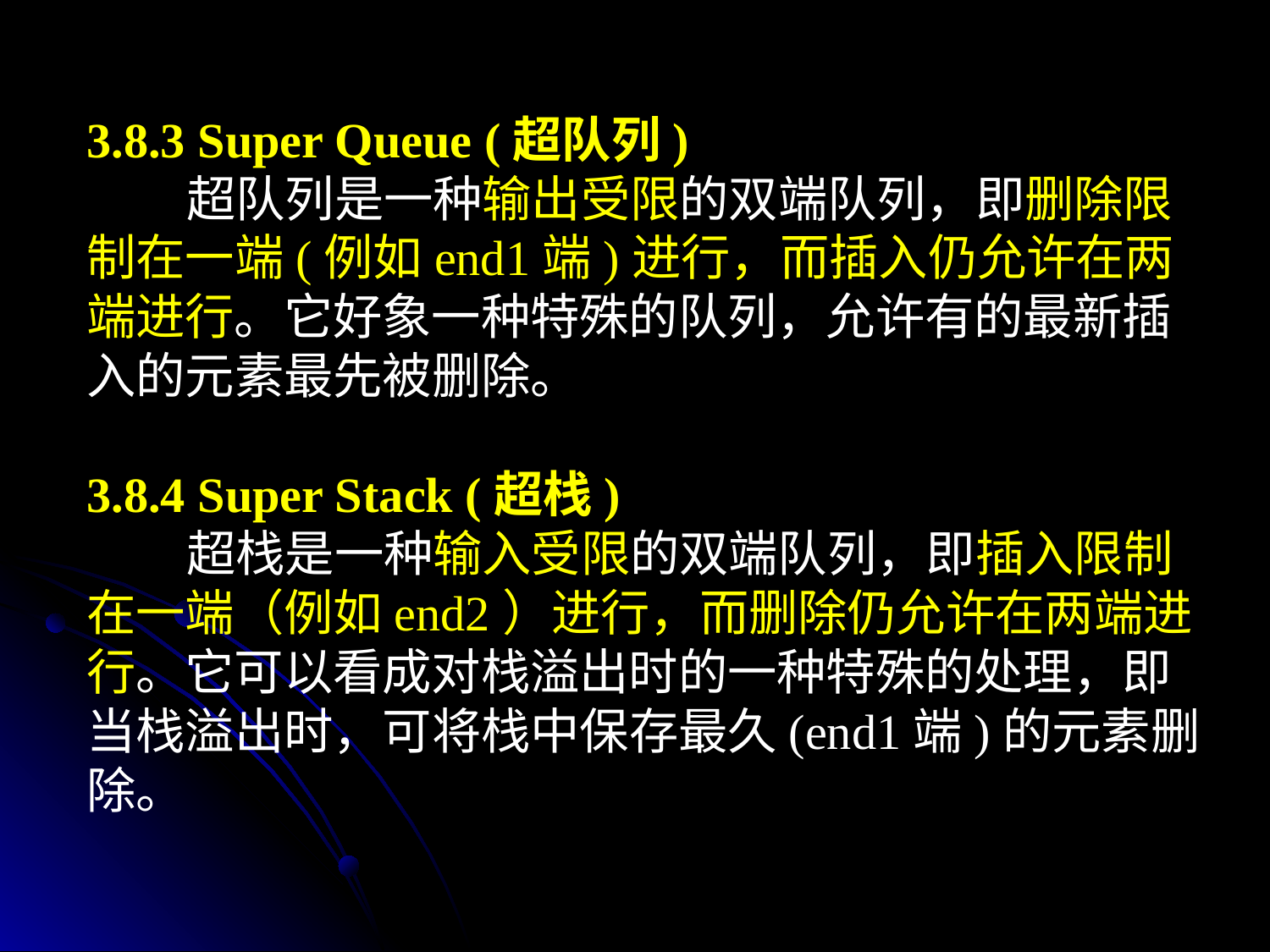

3.8.3 Super Queue (超队列)
        超队列是一种输出受限的双端队列，即删除限制在一端(例如end1端)进行，而插入仍允许在两端进行。它好象一种特殊的队列，允许有的最新插入的元素最先被删除。

3.8.4 Super Stack (超栈)
        超栈是一种输入受限的双端队列，即插入限制在一端（例如end2）进行，而删除仍允许在两端进行。它可以看成对栈溢出时的一种特殊的处理，即当栈溢出时，可将栈中保存最久(end1端)的元素删除。